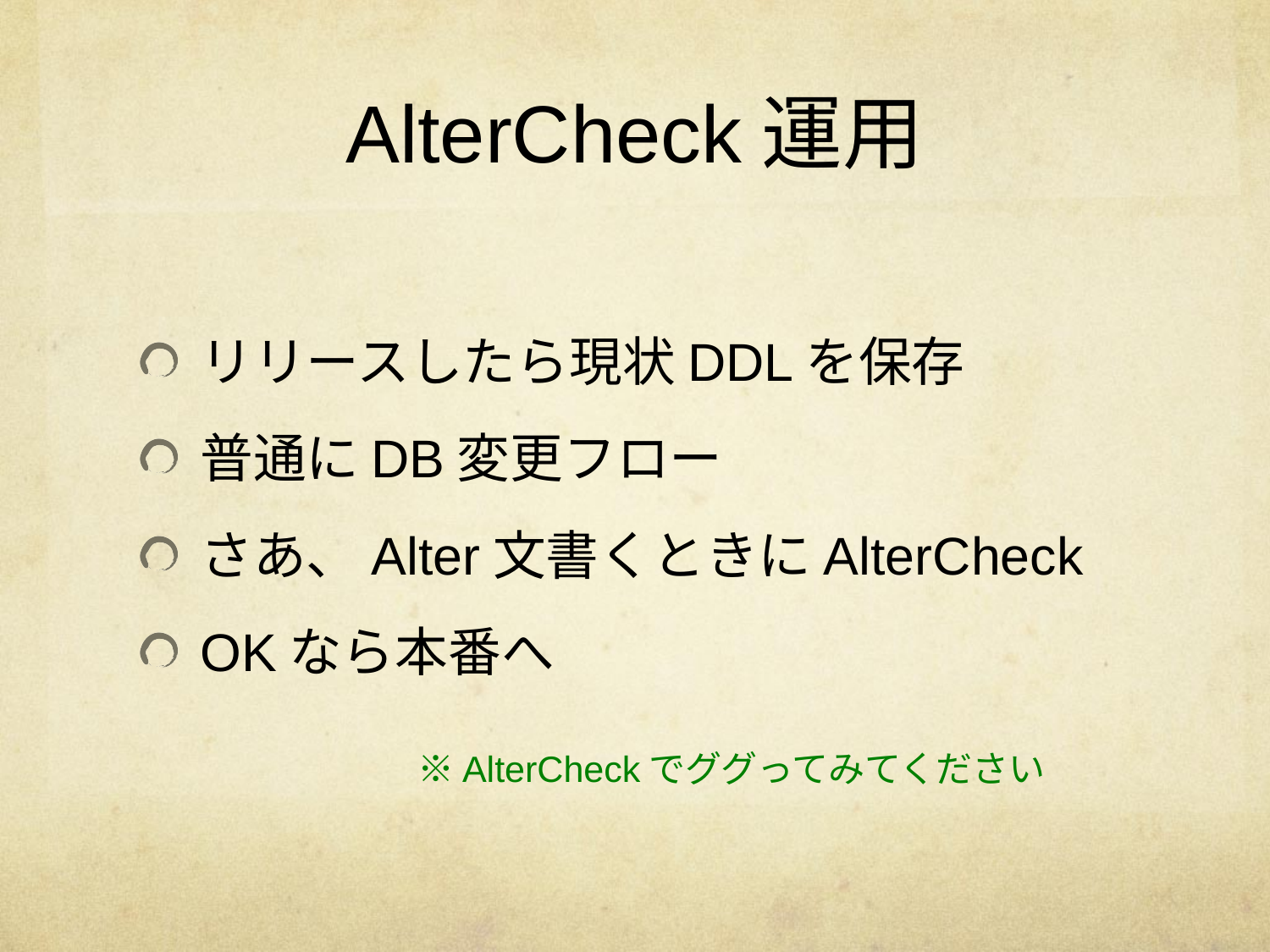

# AlterCheck運用

リリースしたら現状DDLを保存
普通にDB変更フロー
さあ、Alter文書くときにAlterCheck
OKなら本番へ

　　　　　　※AlterCheckでググってみてください